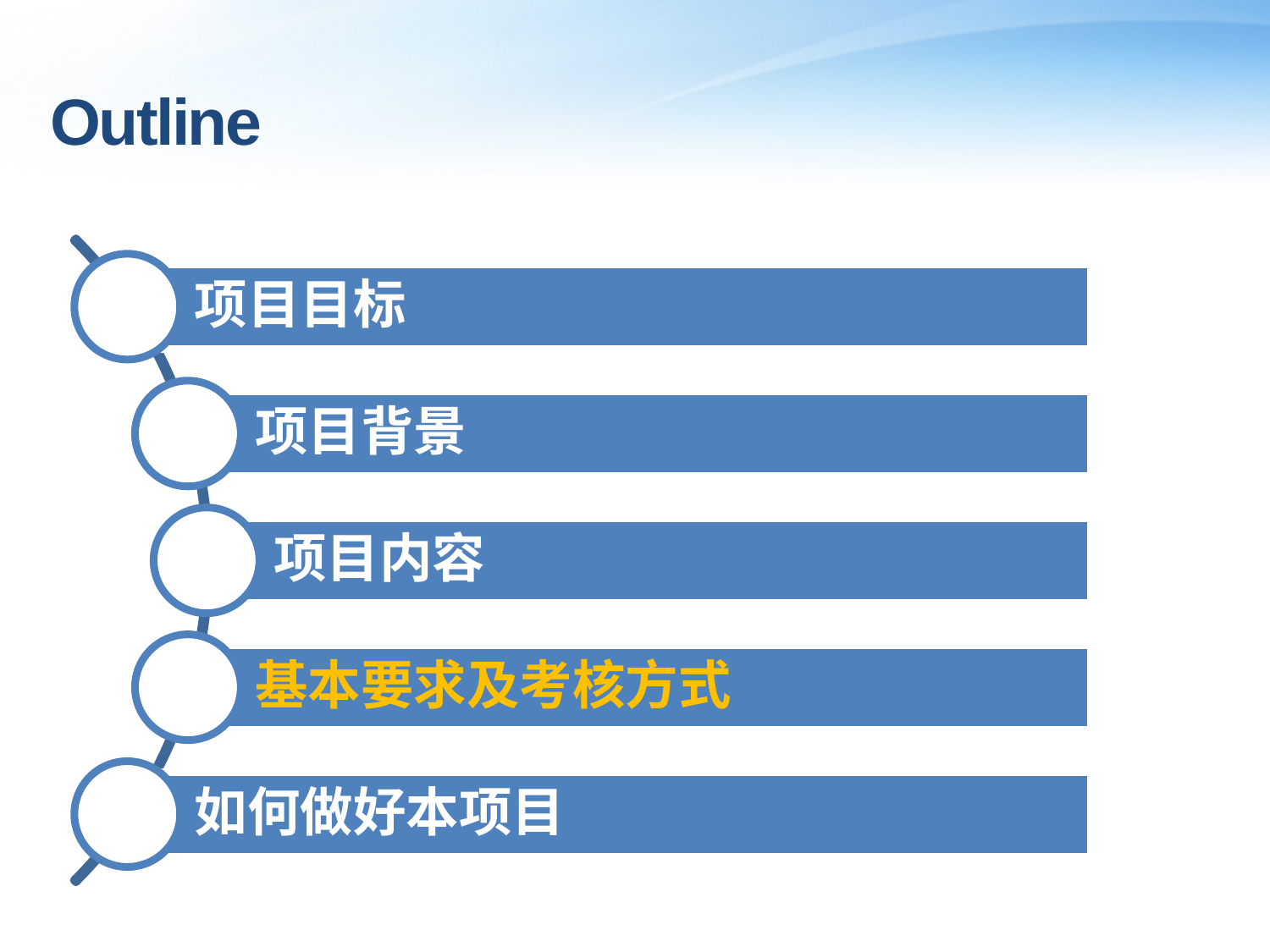

# Outline
项目目标
项目背景
项目内容
基本要求及考核方式
如何做好本项目